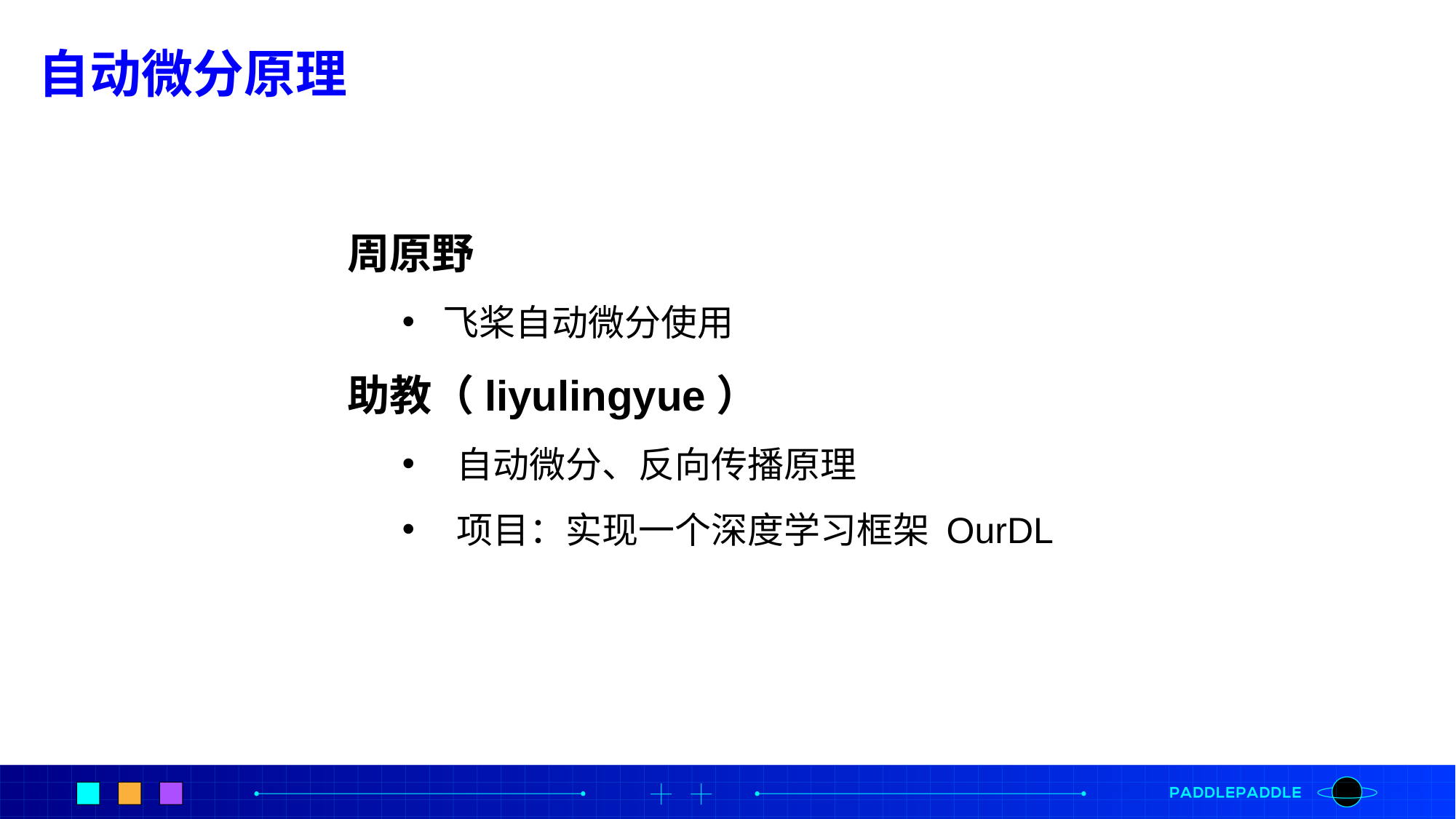

自动微分原理
周原野
飞桨自动微分使用
助教（liyulingyue）
自动微分、反向传播原理
项目：实现一个深度学习框架 OurDL